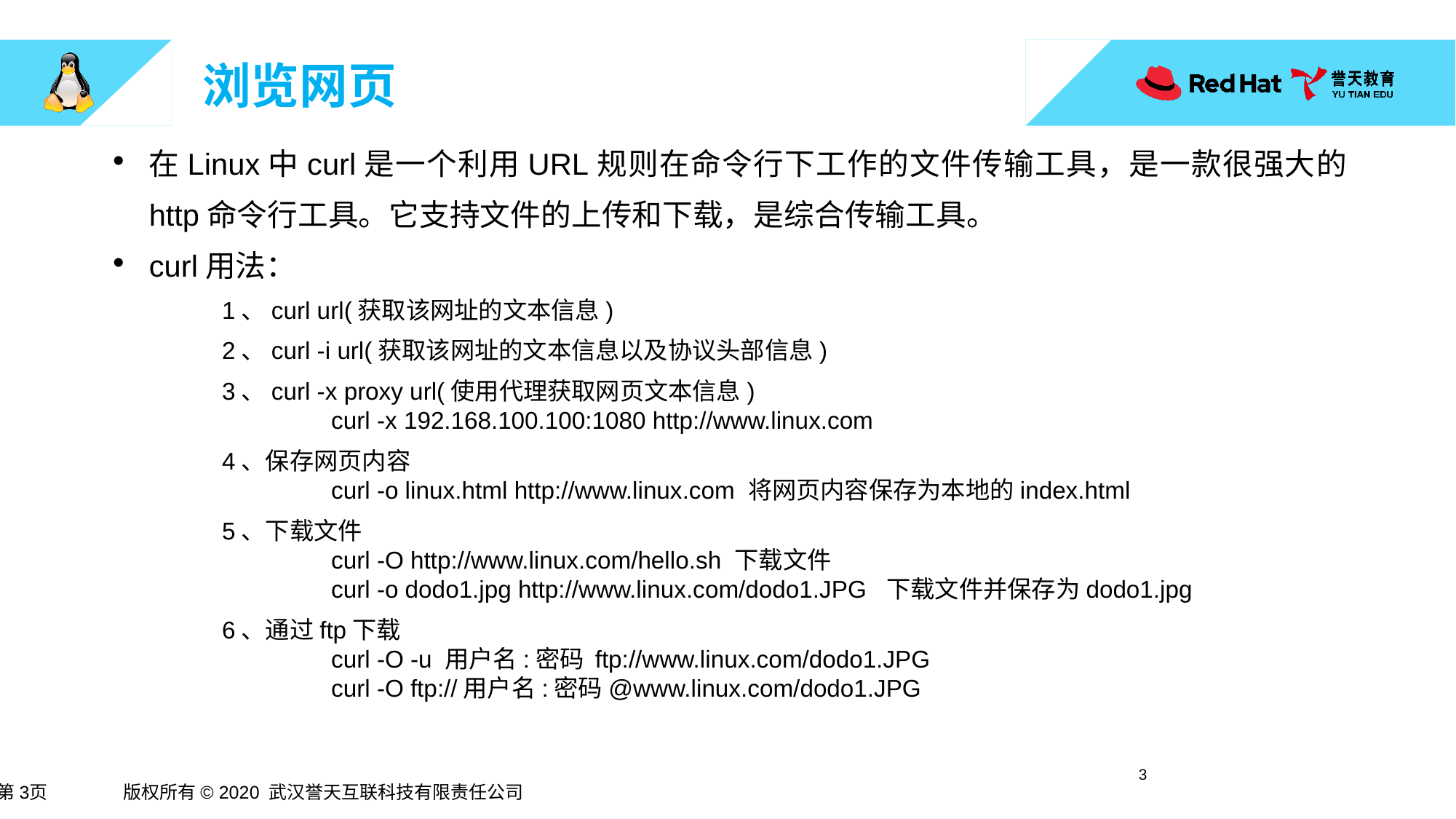

# 浏览网页
在Linux中curl是一个利用URL规则在命令行下工作的文件传输工具，是一款很强大的http命令行工具。它支持文件的上传和下载，是综合传输工具。
curl用法：
	1、curl url(获取该网址的文本信息)
	2、curl -i url(获取该网址的文本信息以及协议头部信息)
	3、curl -x proxy url(使用代理获取网页文本信息)
		curl -x 192.168.100.100:1080 http://www.linux.com
	4、保存网页内容
		curl -o linux.html http://www.linux.com 将网页内容保存为本地的index.html
	5、下载文件
 		curl -O http://www.linux.com/hello.sh 下载文件
		curl -o dodo1.jpg http://www.linux.com/dodo1.JPG  下载文件并保存为dodo1.jpg
	6、通过ftp下载
		curl -O -u 用户名:密码 ftp://www.linux.com/dodo1.JPG
		curl -O ftp://用户名:密码@www.linux.com/dodo1.JPG

3